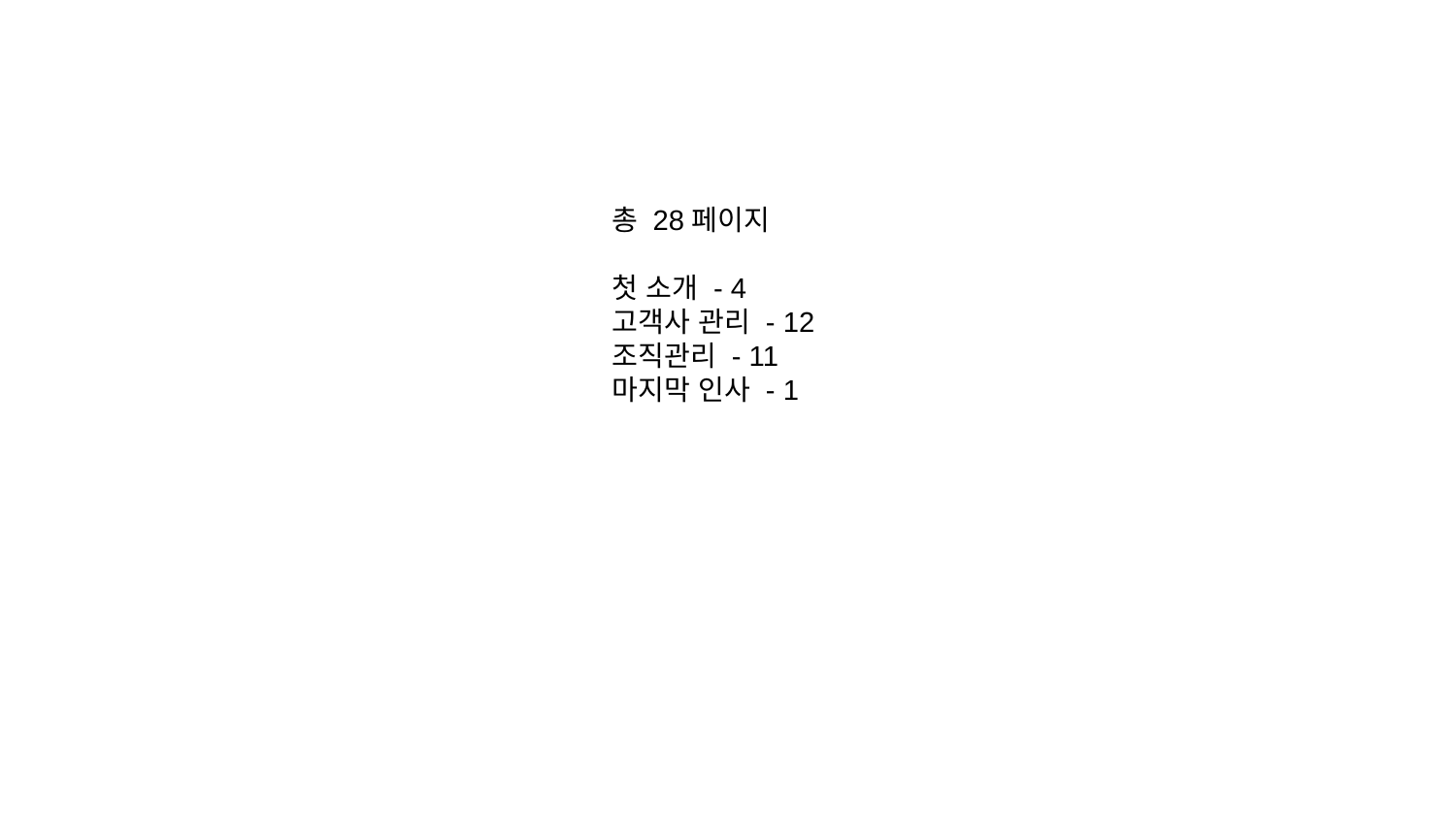

총 28페이지

첫 소개 - 4
고객사 관리 - 12
조직관리 - 11
마지막 인사 - 1